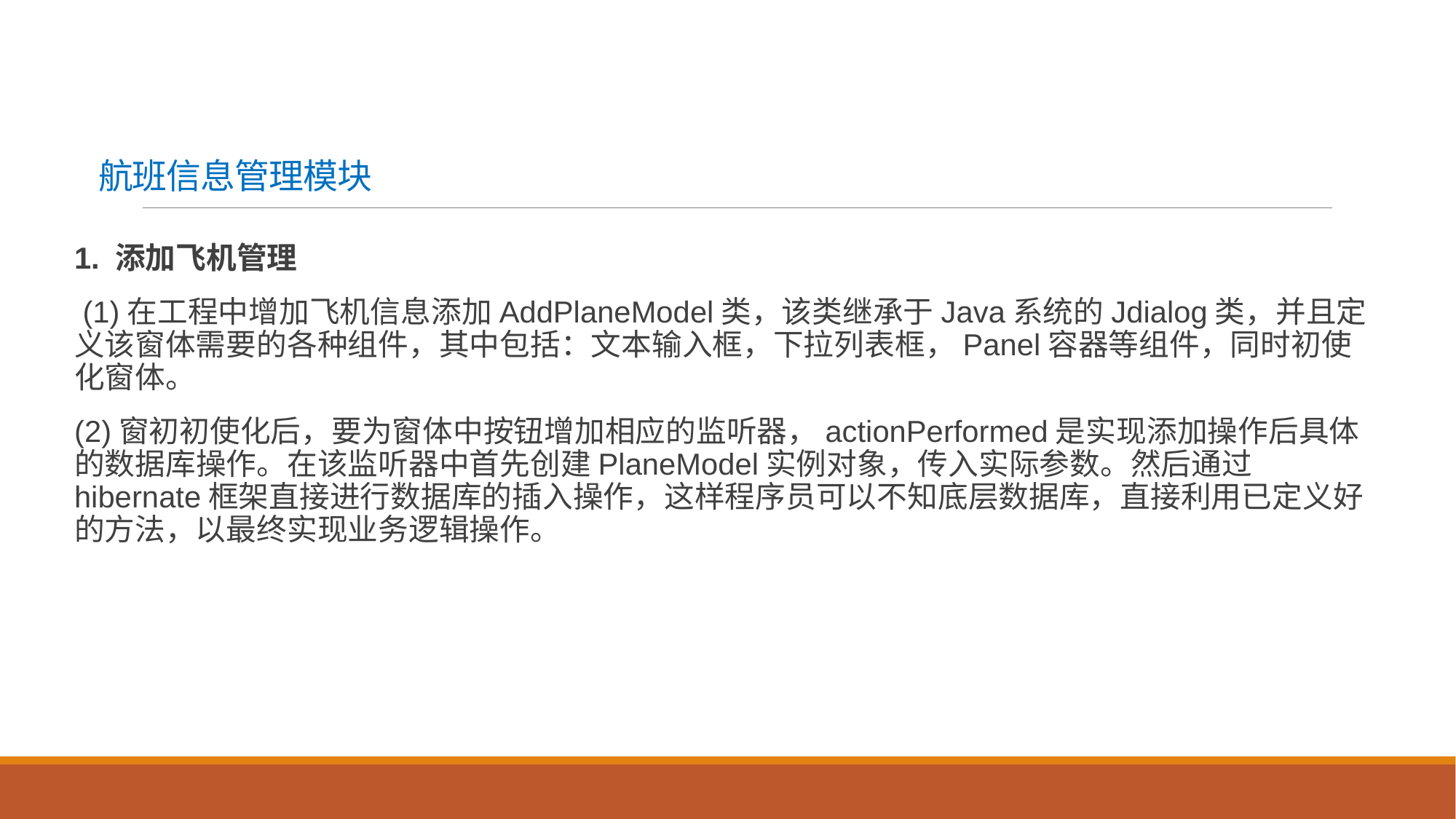

# 航班信息管理模块
1. 添加飞机管理
 (1)在工程中增加飞机信息添加AddPlaneModel类，该类继承于Java系统的Jdialog类，并且定义该窗体需要的各种组件，其中包括：文本输入框，下拉列表框，Panel容器等组件，同时初使化窗体。
(2)窗初初使化后，要为窗体中按钮增加相应的监听器，actionPerformed是实现添加操作后具体的数据库操作。在该监听器中首先创建PlaneModel实例对象，传入实际参数。然后通过hibernate框架直接进行数据库的插入操作，这样程序员可以不知底层数据库，直接利用已定义好的方法，以最终实现业务逻辑操作。